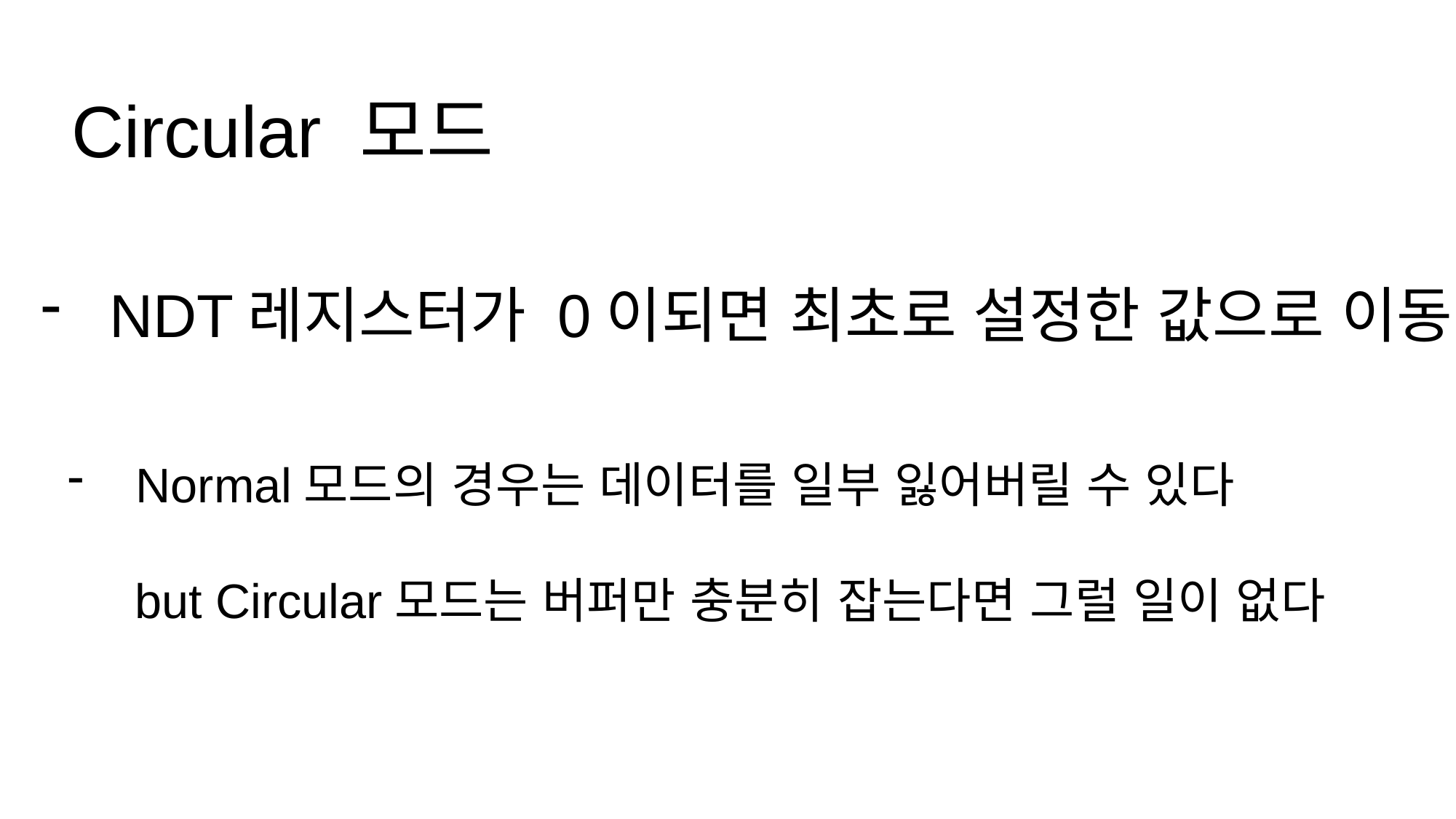

Circular 모드
NDT레지스터가 0이되면 최초로 설정한 값으로 이동
Normal모드의 경우는 데이터를 일부 잃어버릴 수 있다

     but Circular모드는 버퍼만 충분히 잡는다면 그럴 일이 없다